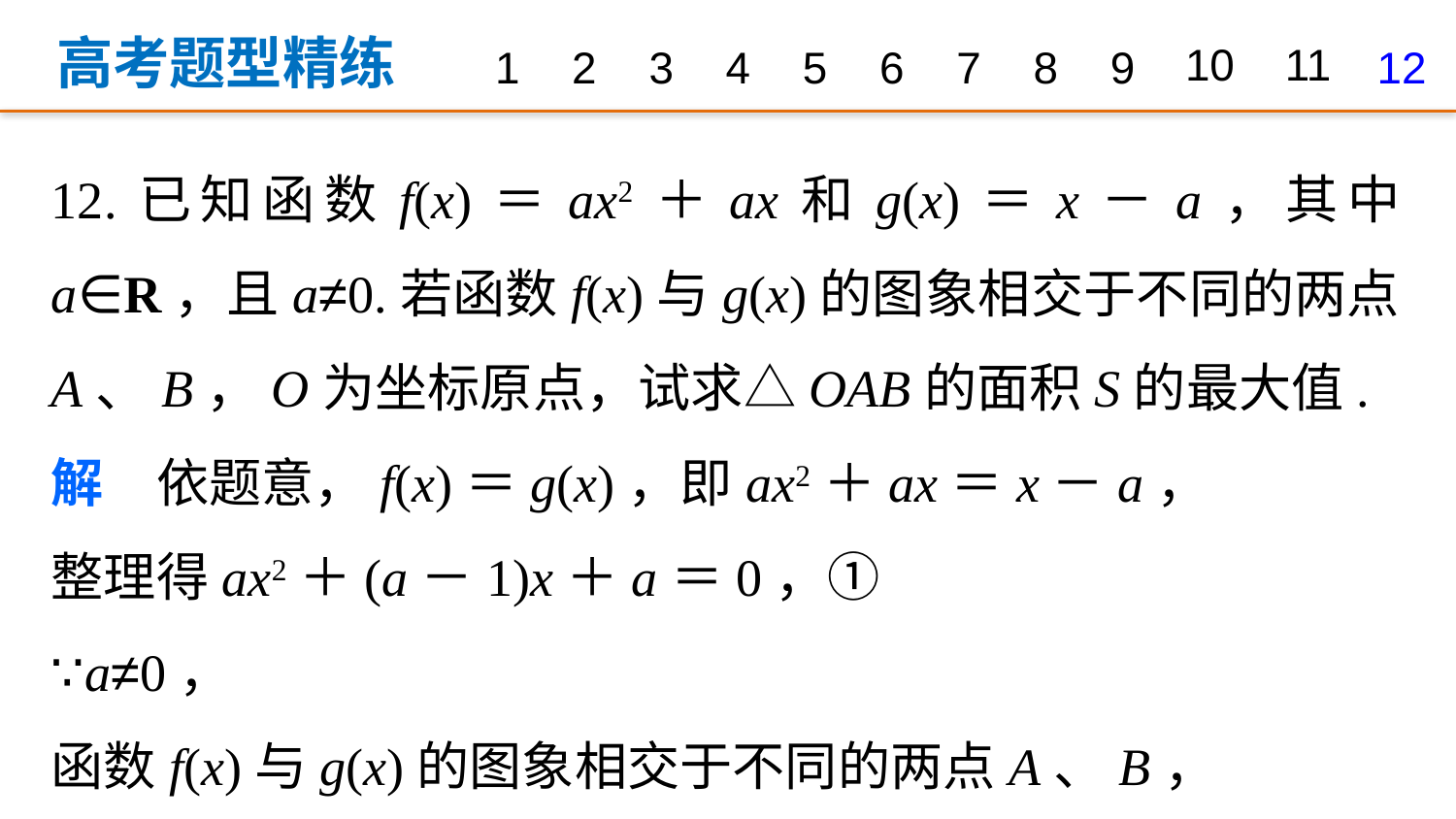

高考题型精练
1
2
3
4
5
6
7
8
9
10
11
12
12.已知函数f(x)＝ax2＋ax和g(x)＝x－a，其中a∈R，且a≠0.若函数f(x)与g(x)的图象相交于不同的两点A、B，O为坐标原点，试求△OAB的面积S的最大值.
解　依题意，f(x)＝g(x)，即ax2＋ax＝x－a，
整理得ax2＋(a－1)x＋a＝0，①
∵a≠0，
函数f(x)与g(x)的图象相交于不同的两点A、B，